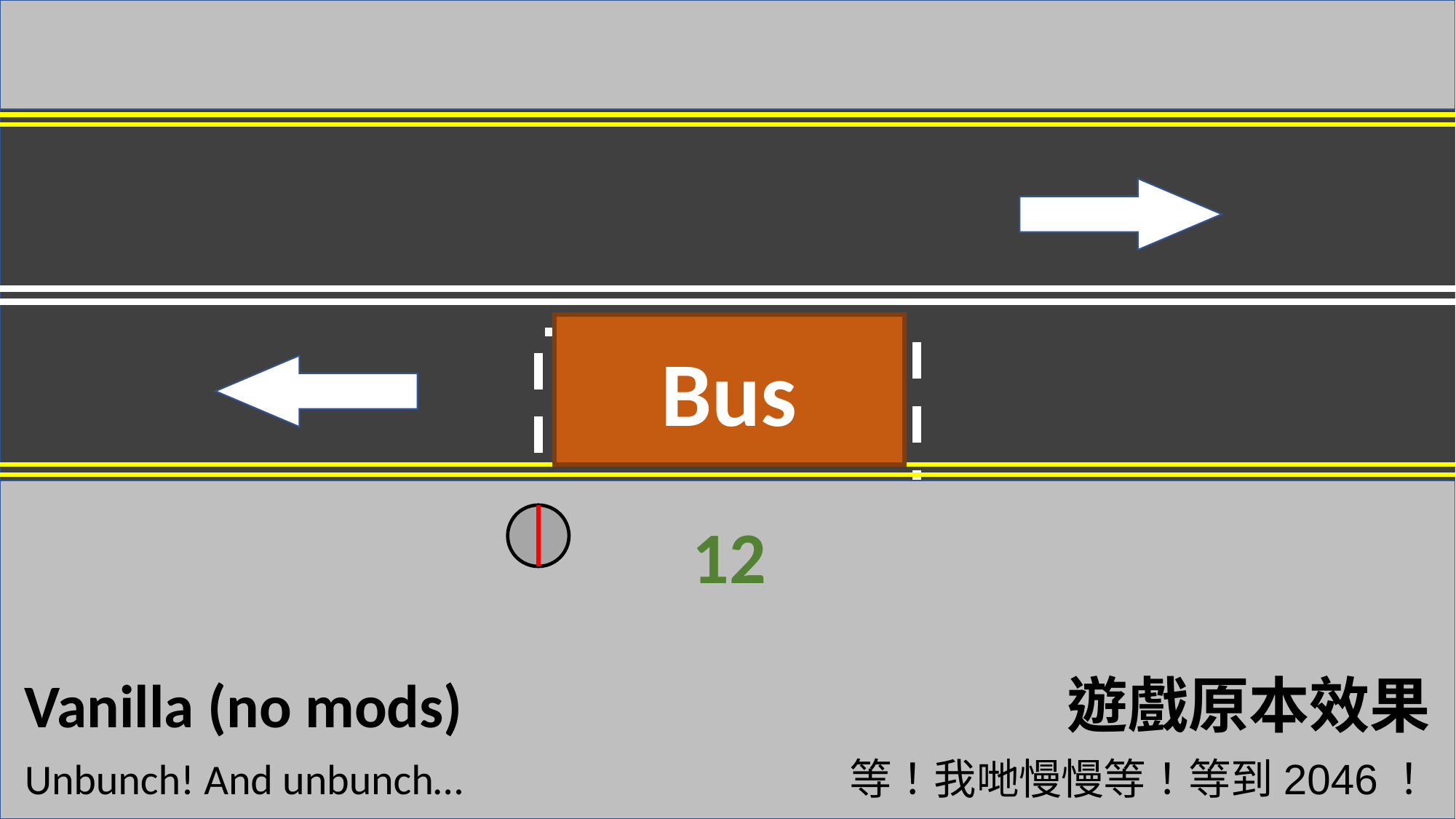

巴士
站
BUS
STOP
Bus

12
Vanilla (no mods)
遊戲原本效果
Unbunch! And unbunch…
等！我哋慢慢等！等到2046！